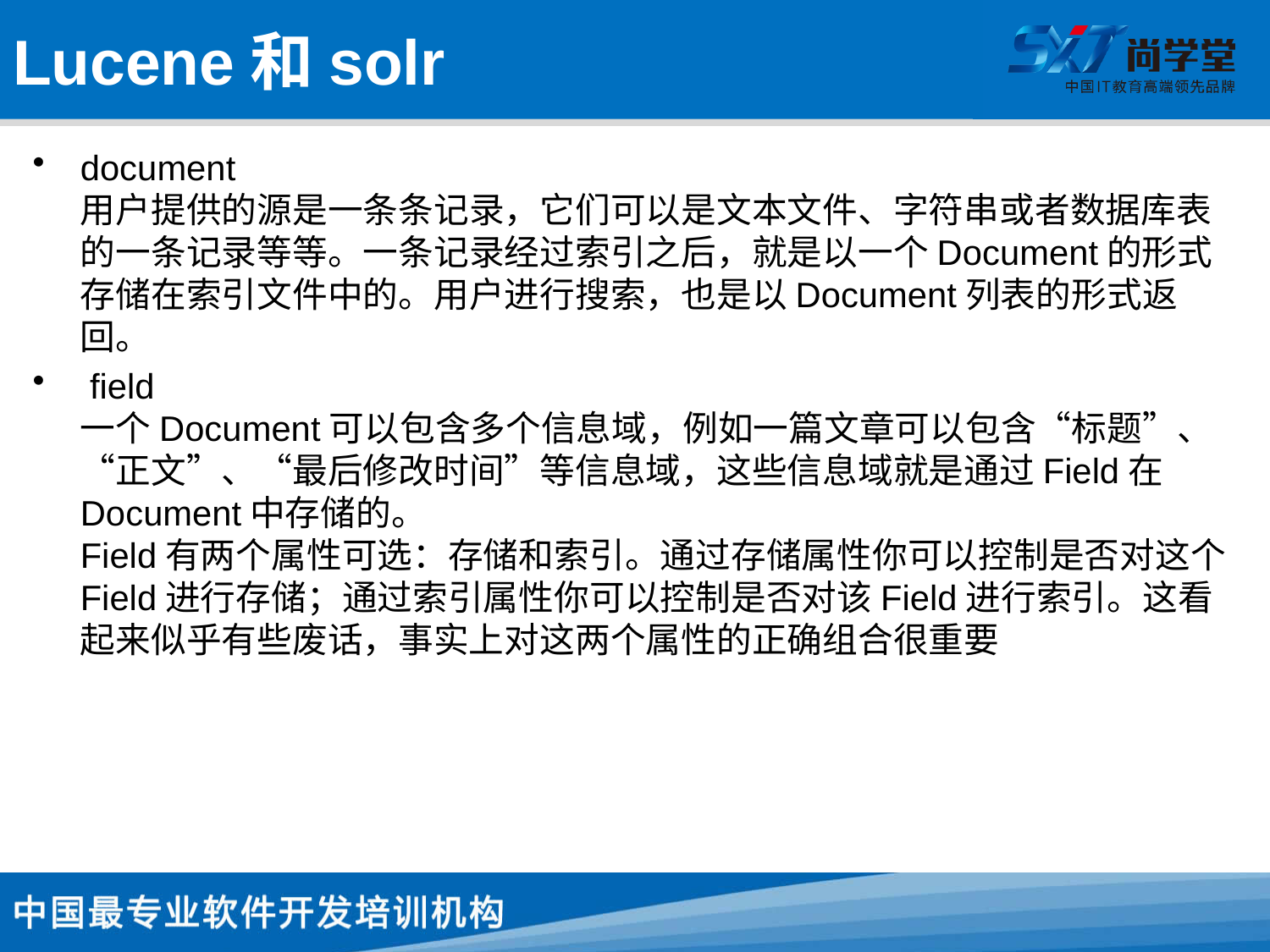

# Lucene和solr
document
用户提供的源是一条条记录，它们可以是文本文件、字符串或者数据库表的一条记录等等。一条记录经过索引之后，就是以一个Document的形式存储在索引文件中的。用户进行搜索，也是以Document列表的形式返回。
 field
一个Document可以包含多个信息域，例如一篇文章可以包含“标题”、“正文”、“最后修改时间”等信息域，这些信息域就是通过Field在Document中存储的。
Field有两个属性可选：存储和索引。通过存储属性你可以控制是否对这个Field进行存储；通过索引属性你可以控制是否对该Field进行索引。这看起来似乎有些废话，事实上对这两个属性的正确组合很重要